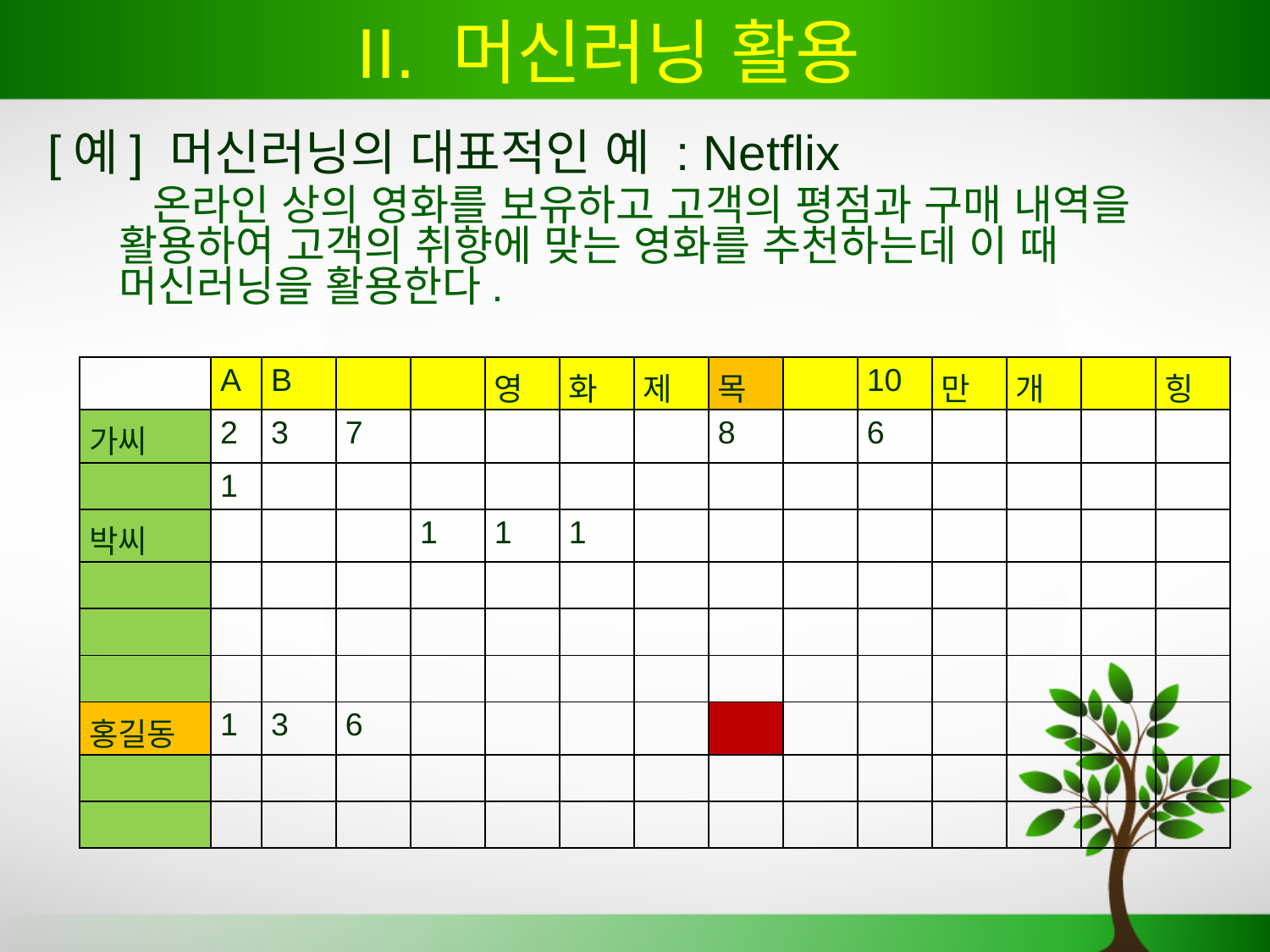

# II. 머신러닝 활용
[예] 머신러닝의 대표적인 예 : Netflix
        온라인 상의 영화를 보유하고 고객의 평점과 구매 내역을 활용하여 고객의 취향에 맞는 영화를 추천하는데 이 때 머신러닝을 활용한다.

|  | A | B |  |  | 영 | 화 | 제 | 목 |  | 10 | 만 | 개 |  | 힝 |
| --- | --- | --- | --- | --- | --- | --- | --- | --- | --- | --- | --- | --- | --- | --- |
| 가씨 | 2 | 3 | 7 |  |  |  |  | 8 |  | 6 |  |  |  |  |
|  | 1 |  |  |  |  |  |  |  |  |  |  |  |  |  |
| 박씨 |  |  |  | 1 | 1 | 1 |  |  |  |  |  |  |  |  |
|  |  |  |  |  |  |  |  |  |  |  |  |  |  |  |
|  |  |  |  |  |  |  |  |  |  |  |  |  |  |  |
|  |  |  |  |  |  |  |  |  |  |  |  |  |  |  |
| 홍길동 | 1 | 3 | 6 |  |  |  |  |  |  |  |  |  |  |  |
|  |  |  |  |  |  |  |  |  |  |  |  |  |  |  |
|  |  |  |  |  |  |  |  |  |  |  |  |  |  |  |